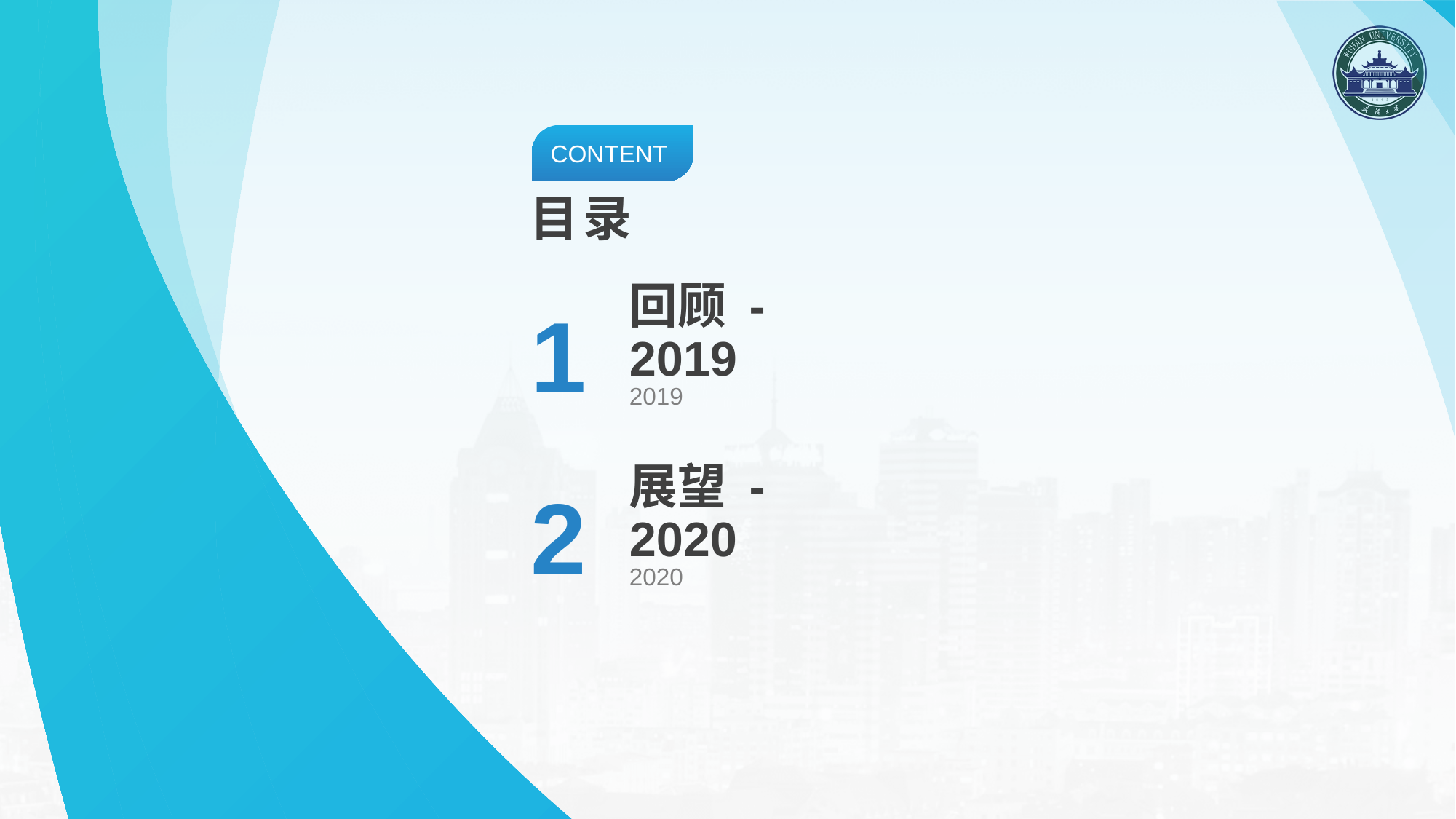

回顾 - 2019
2019
展望 - 2020
2020